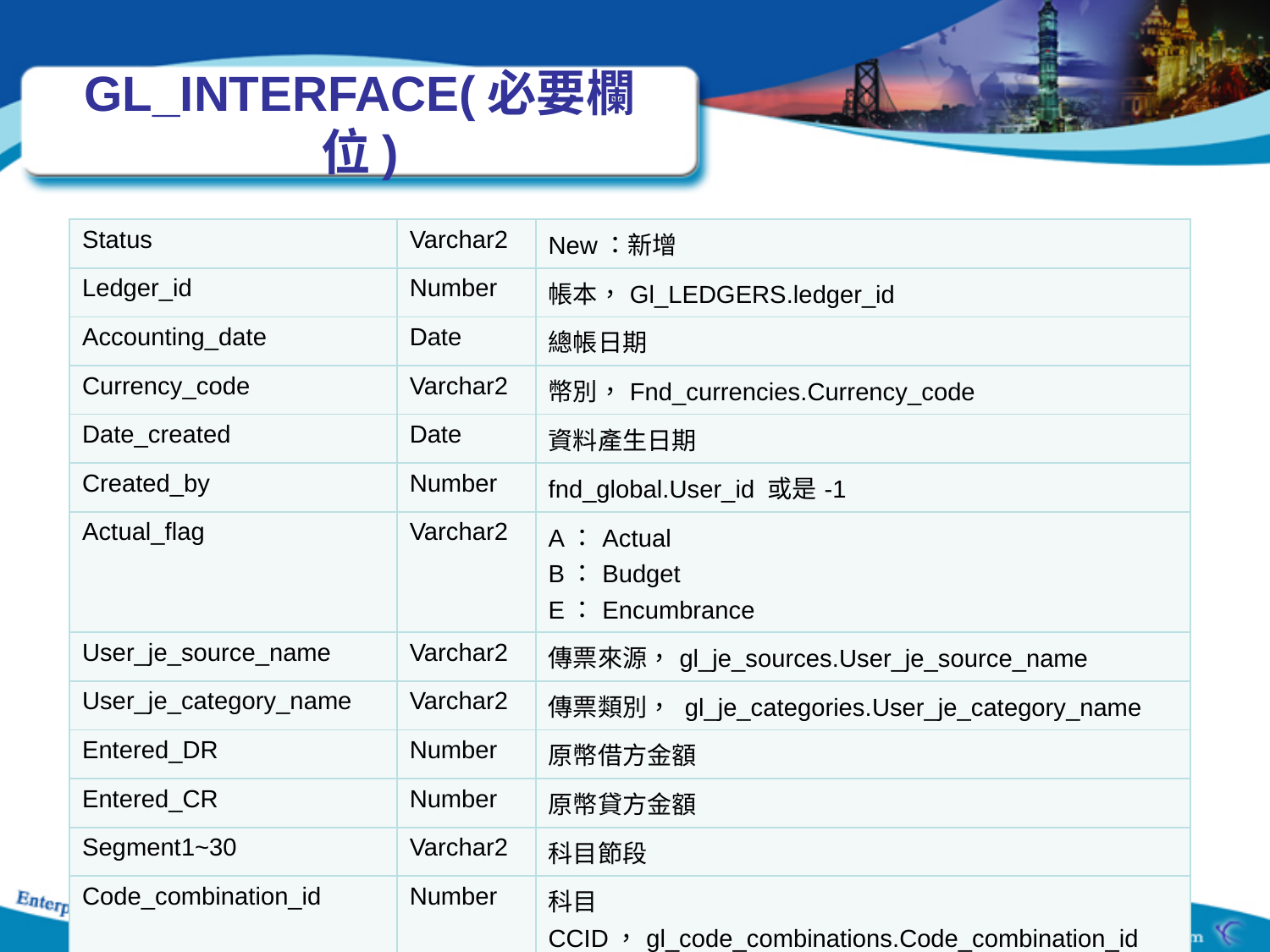

# GL_INTERFACE(必要欄位)
| Status | Varchar2 | New：新增 |
| --- | --- | --- |
| Ledger\_id | Number | 帳本，Gl\_LEDGERS.ledger\_id |
| Accounting\_date | Date | 總帳日期 |
| Currency\_code | Varchar2 | 幣別，Fnd\_currencies.Currency\_code |
| Date\_created | Date | 資料產生日期 |
| Created\_by | Number | fnd\_global.User\_id 或是-1 |
| Actual\_flag | Varchar2 | A：Actual B：Budget E：Encumbrance |
| User\_je\_source\_name | Varchar2 | 傳票來源，gl\_je\_sources.User\_je\_source\_name |
| User\_je\_category\_name | Varchar2 | 傳票類別， gl\_je\_categories.User\_je\_category\_name |
| Entered\_DR | Number | 原幣借方金額 |
| Entered\_CR | Number | 原幣貸方金額 |
| Segment1~30 | Varchar2 | 科目節段 |
| Code\_combination\_id | Number | 科目CCID，gl\_code\_combinations.Code\_combination\_id |